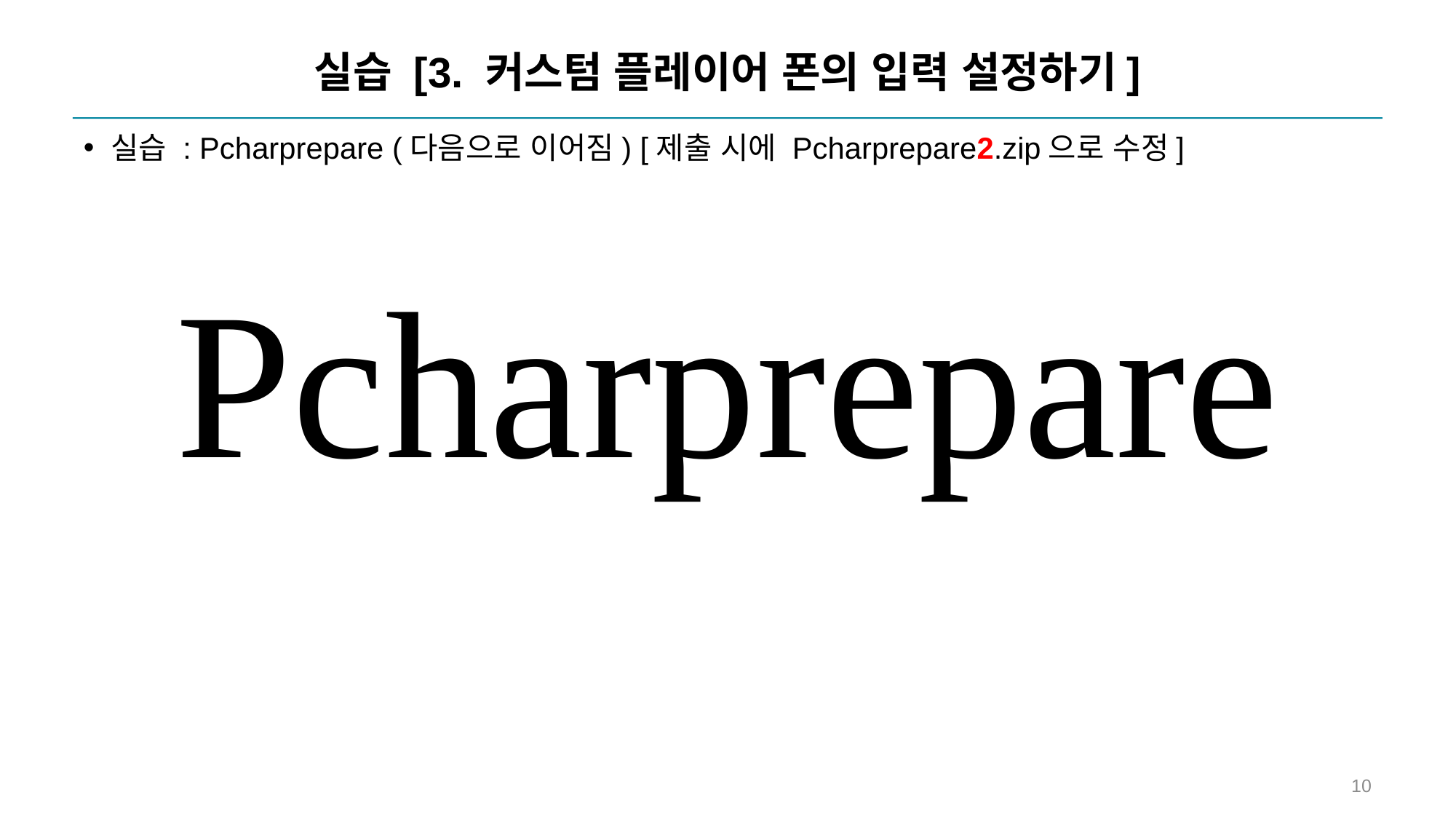

# 실습 [3. 커스텀 플레이어 폰의 입력 설정하기]
실습 : Pcharprepare (다음으로 이어짐) [제출 시에 Pcharprepare2.zip으로 수정]

Pcharprepare
10